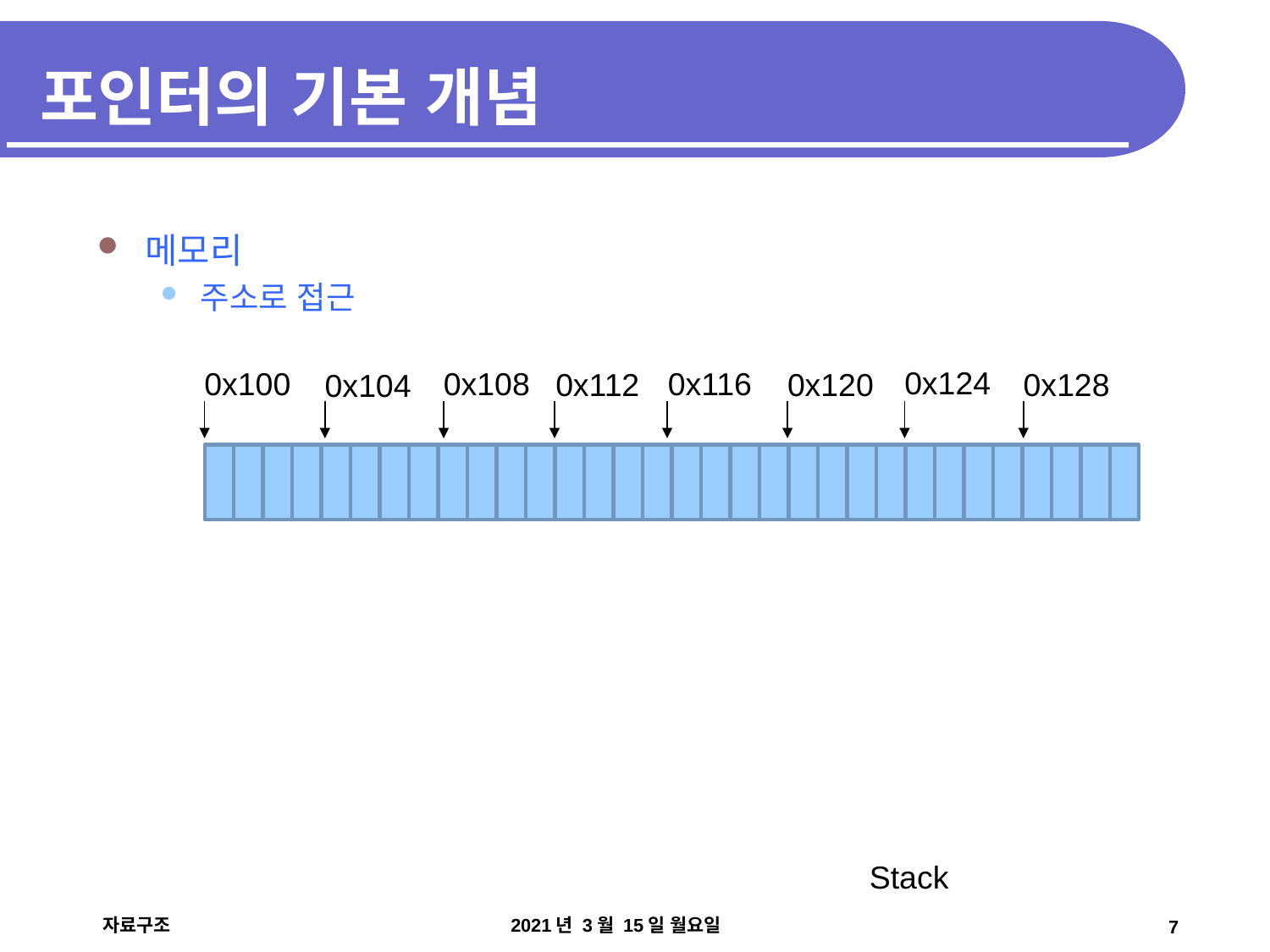

# 포인터의 기본 개념
메모리
주소로 접근

0x124
0x108
0x116
0x100
0x128
0x112
0x120
0x104

Stack
7